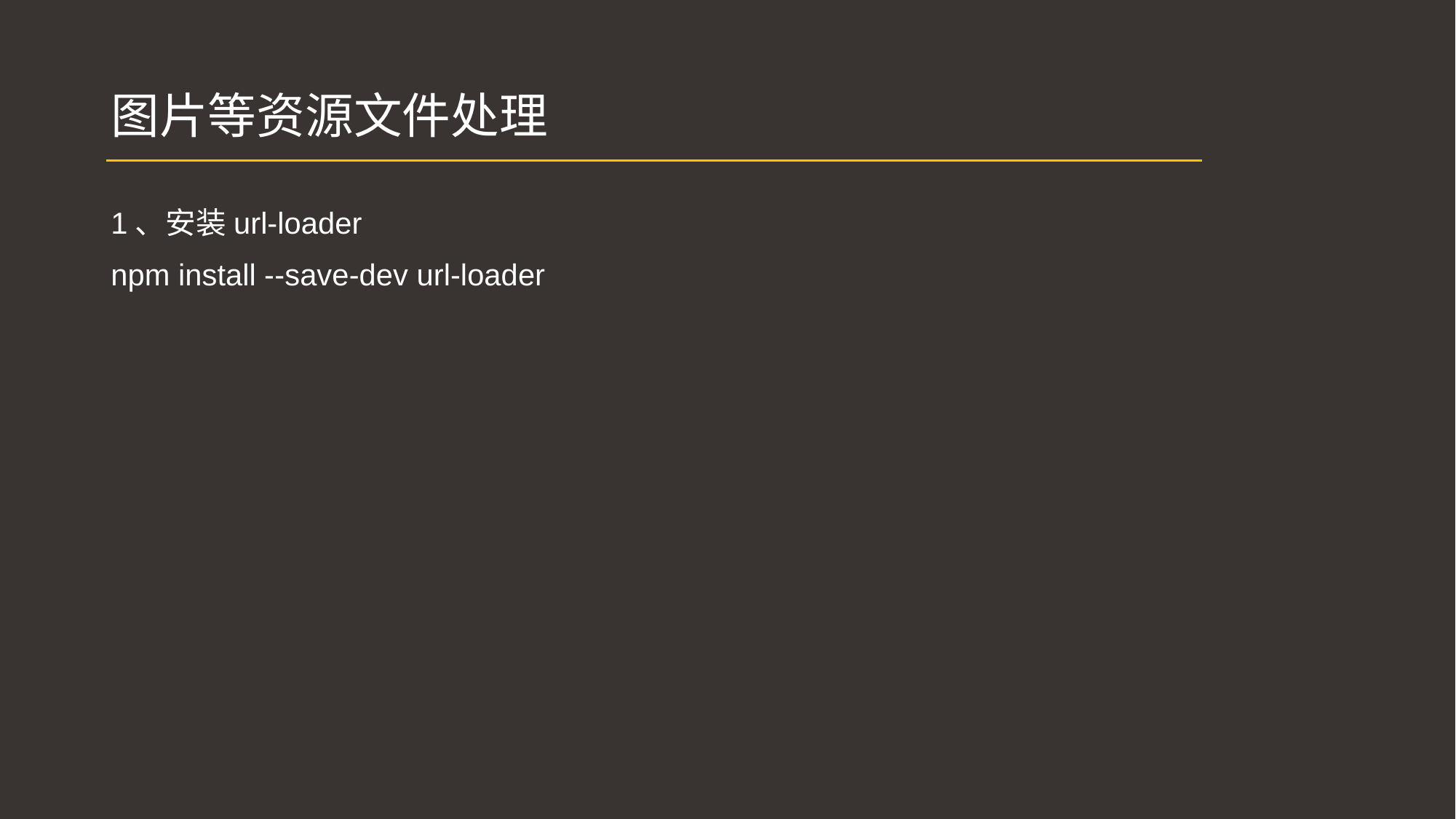

# 图片等资源文件处理
1、安装url-loader
npm install --save-dev url-loader